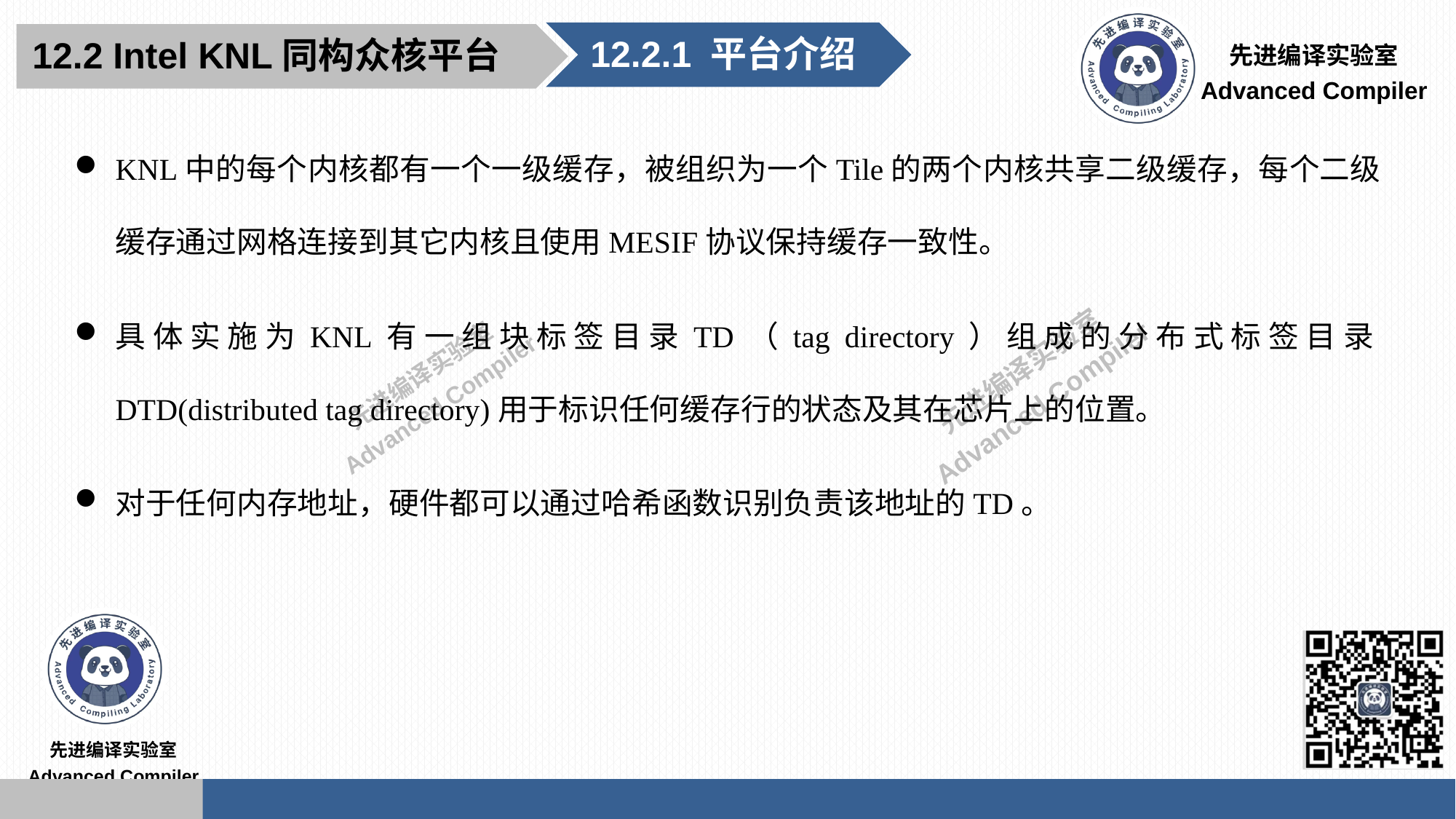

12.2.1 平台介绍

12.2 Intel KNL同构众核平台
KNL中的每个内核都有一个一级缓存，被组织为一个Tile的两个内核共享二级缓存，每个二级缓存通过网格连接到其它内核且使用MESIF协议保持缓存一致性。
具体实施为KNL有一组块标签目录TD（tag directory）组成的分布式标签目录DTD(distributed tag directory)用于标识任何缓存行的状态及其在芯片上的位置。
对于任何内存地址，硬件都可以通过哈希函数识别负责该地址的TD。